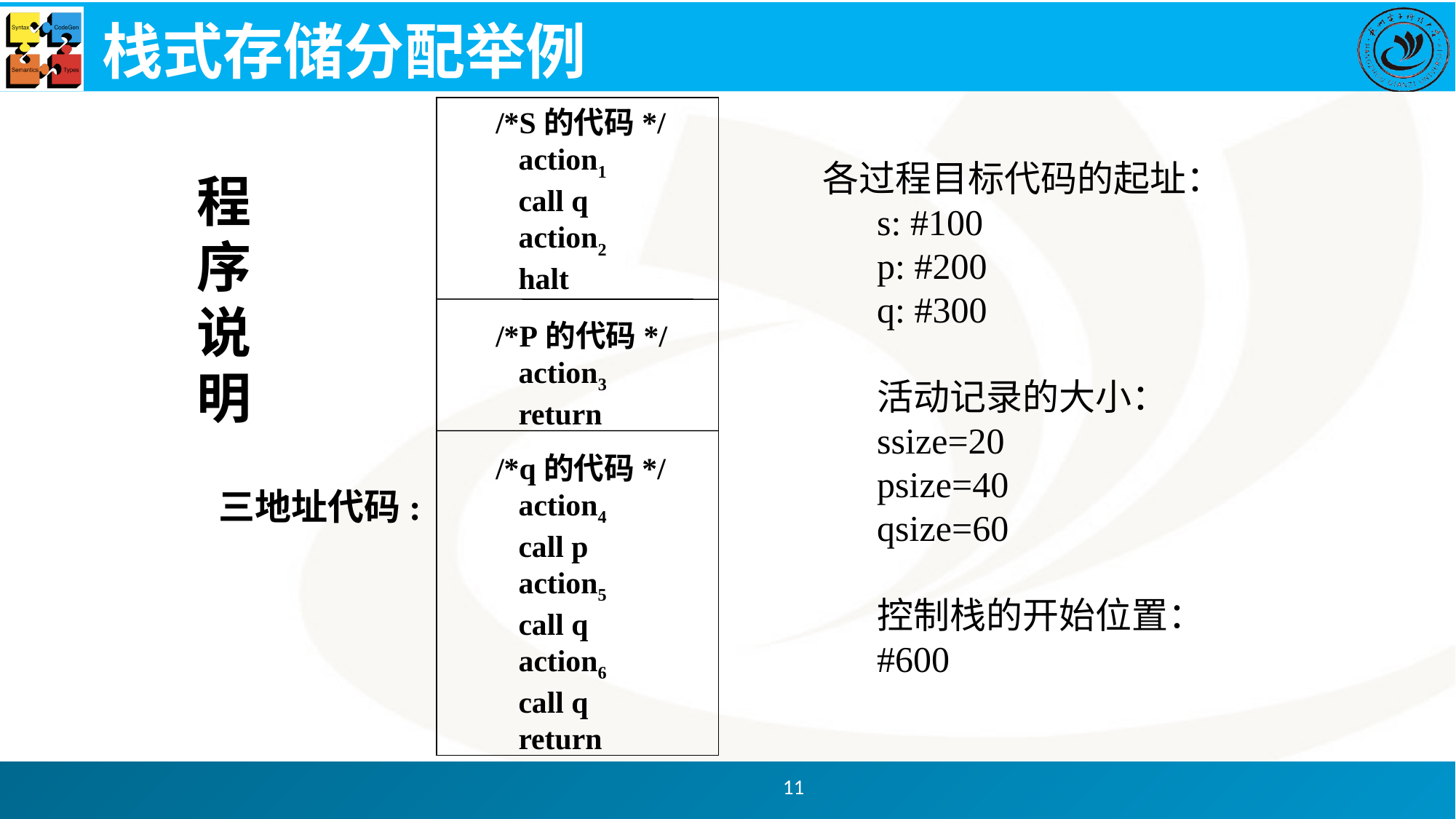

# 栈式存储分配举例

/*S的代码*/
action1
call q
action2
halt
程序说明
各过程目标代码的起址：
s: #100
p: #200
q: #300

活动记录的大小：
ssize=20
psize=40
qsize=60

控制栈的开始位置：
#600
/*P的代码*/
action3
return
/*q的代码*/
action4
call p
action5
call q
action6
call q
return
三地址代码:
11